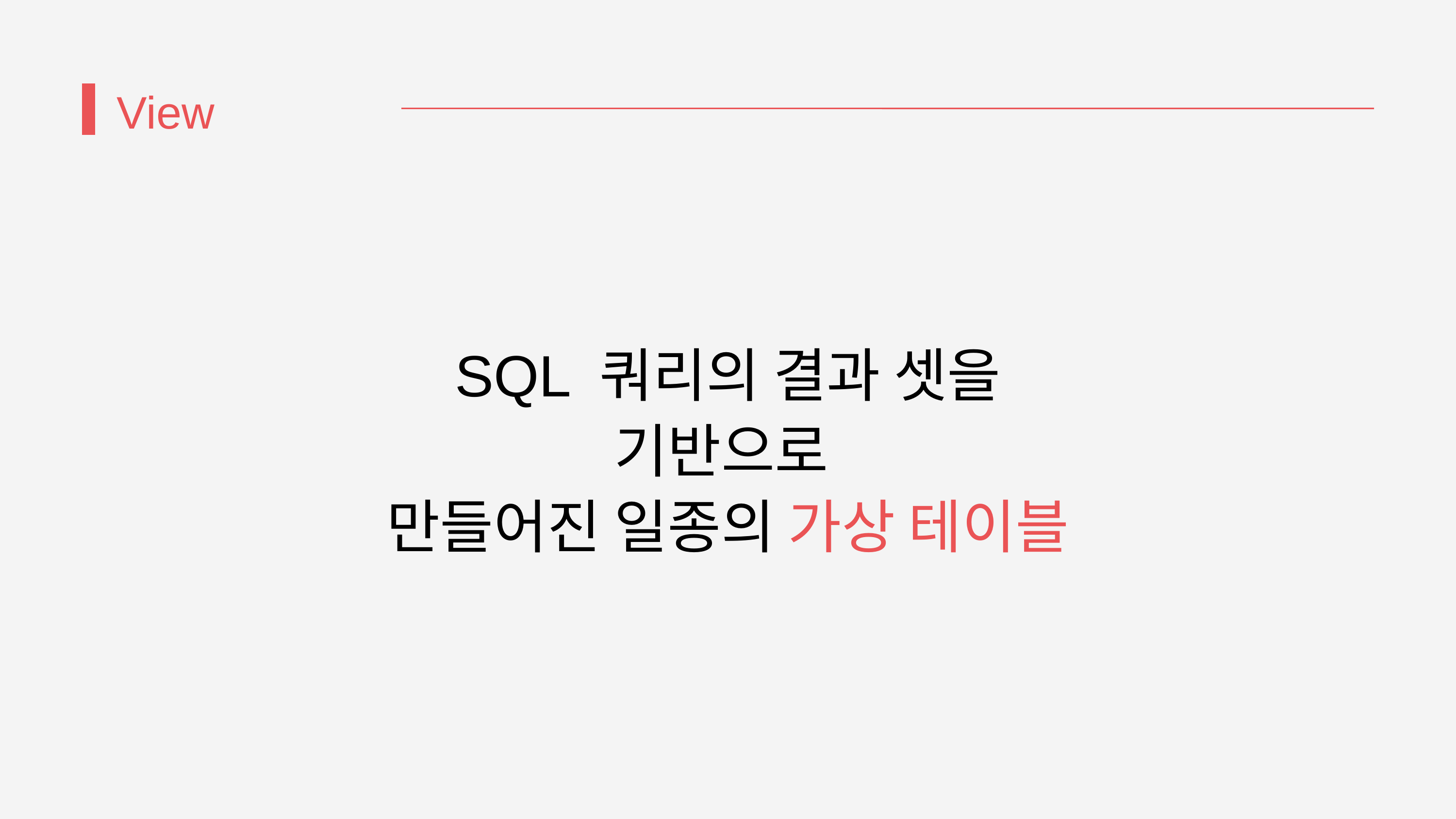

View

SQL 쿼리의 결과 셋을 기반으로
만들어진 일종의 가상 테이블